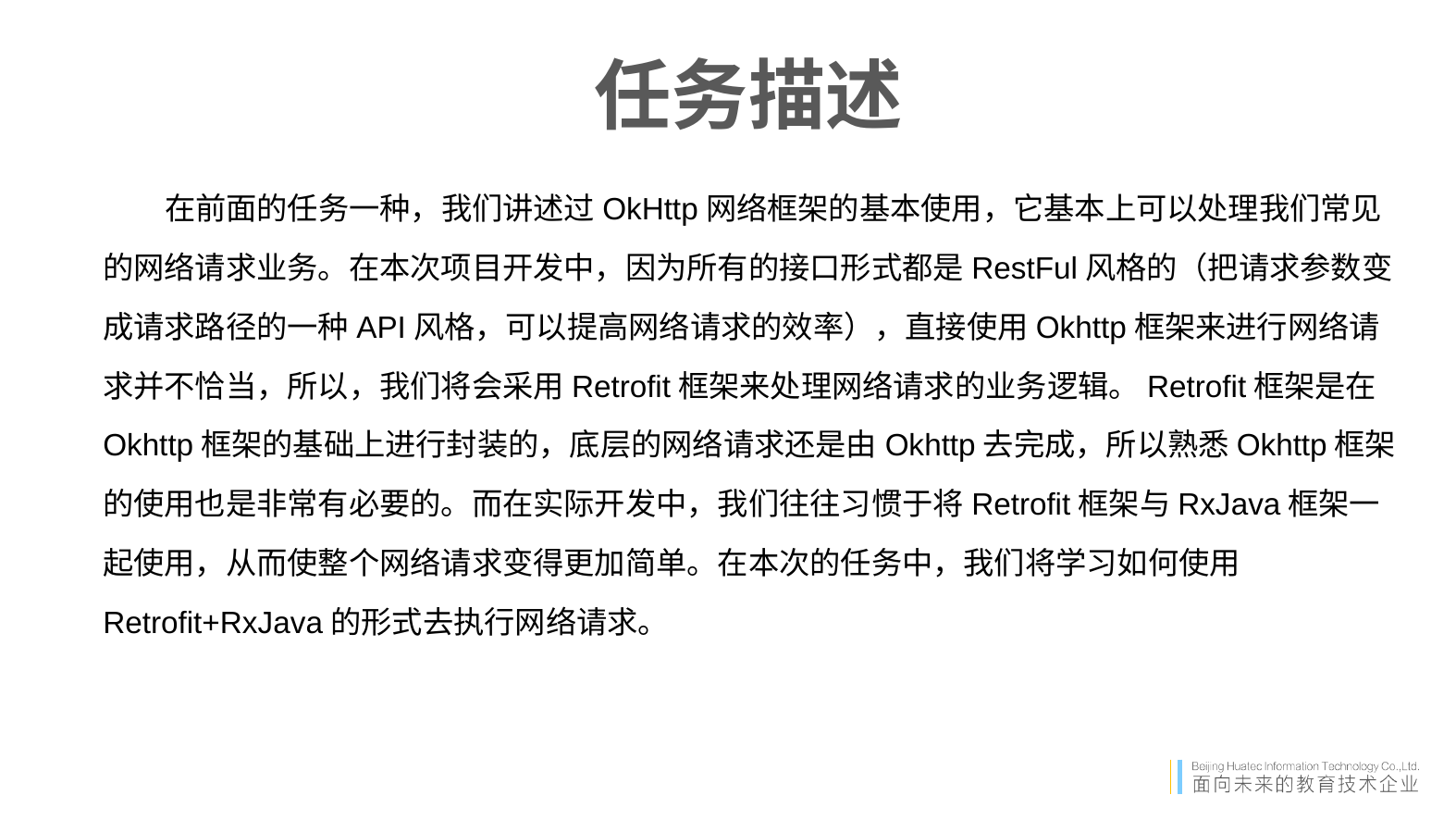

任务描述
在前面的任务一种，我们讲述过OkHttp网络框架的基本使用，它基本上可以处理我们常见的网络请求业务。在本次项目开发中，因为所有的接口形式都是RestFul风格的（把请求参数变成请求路径的一种API风格，可以提高网络请求的效率），直接使用Okhttp框架来进行网络请求并不恰当，所以，我们将会采用Retrofit框架来处理网络请求的业务逻辑。Retrofit框架是在Okhttp框架的基础上进行封装的，底层的网络请求还是由Okhttp去完成，所以熟悉Okhttp框架的使用也是非常有必要的。而在实际开发中，我们往往习惯于将Retrofit框架与RxJava框架一起使用，从而使整个网络请求变得更加简单。在本次的任务中，我们将学习如何使用Retrofit+RxJava的形式去执行网络请求。